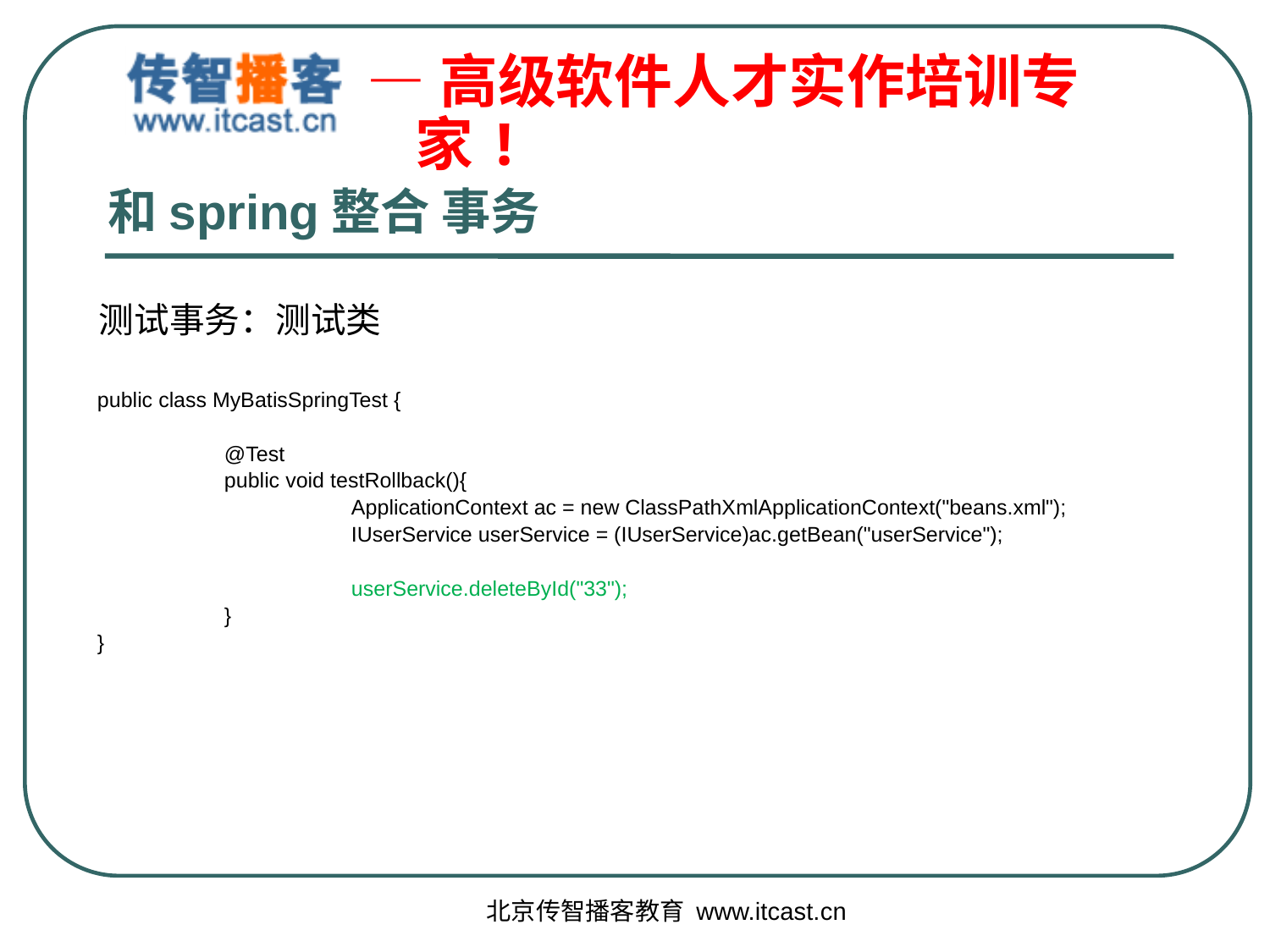

# 和spring整合 事务
测试事务：测试类

public class MyBatisSpringTest {

	@Test
	public void testRollback(){
		ApplicationContext ac = new ClassPathXmlApplicationContext("beans.xml");
		IUserService userService = (IUserService)ac.getBean("userService");

		userService.deleteById("33");
	}
}
北京传智播客教育 www.itcast.cn